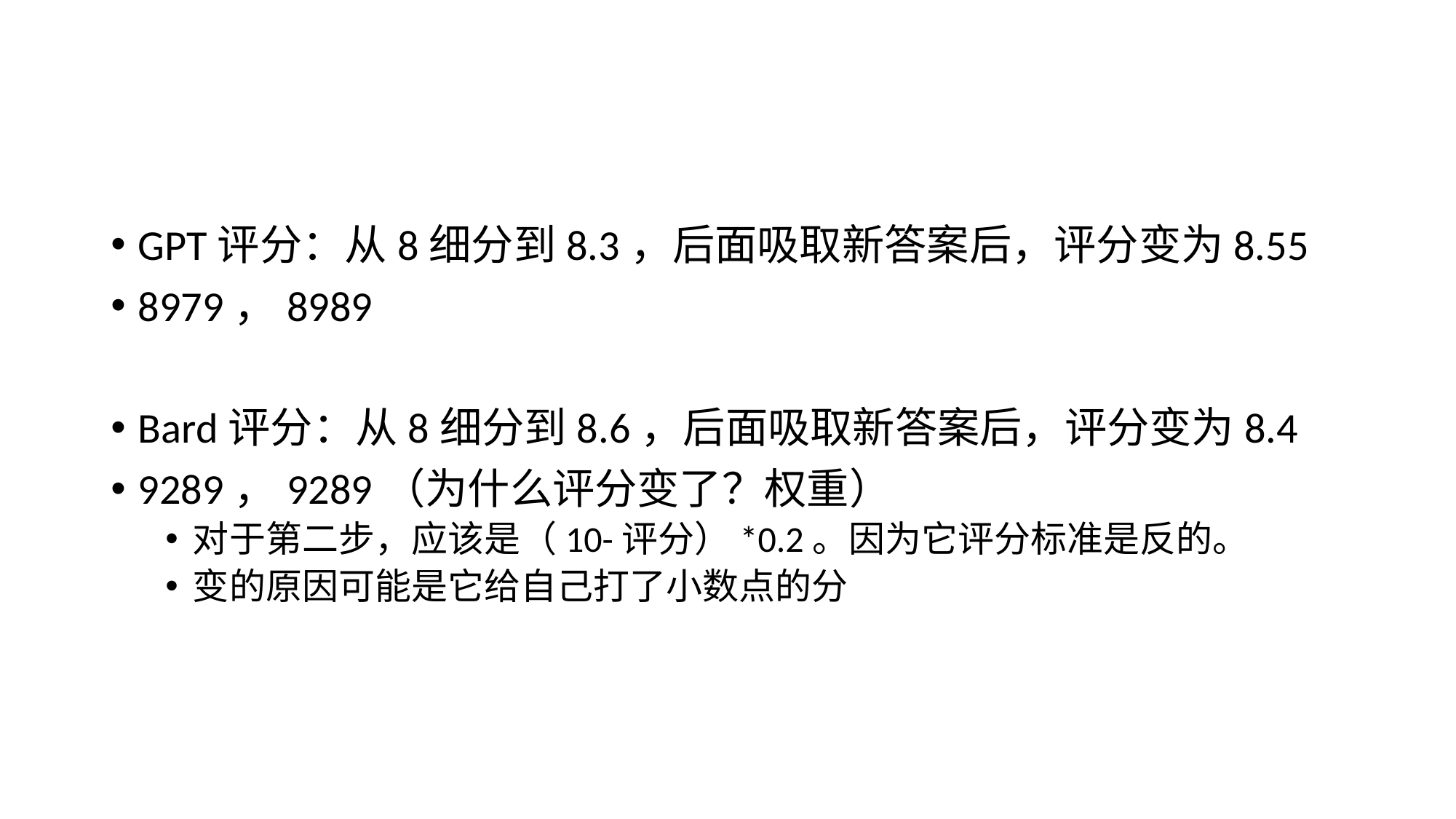

#
GPT评分：从8细分到8.3，后面吸取新答案后，评分变为8.55
8979，8989

Bard评分：从8细分到8.6，后面吸取新答案后，评分变为8.4
9289，9289（为什么评分变了？权重）
对于第二步，应该是（10-评分）*0.2。因为它评分标准是反的。
变的原因可能是它给自己打了小数点的分